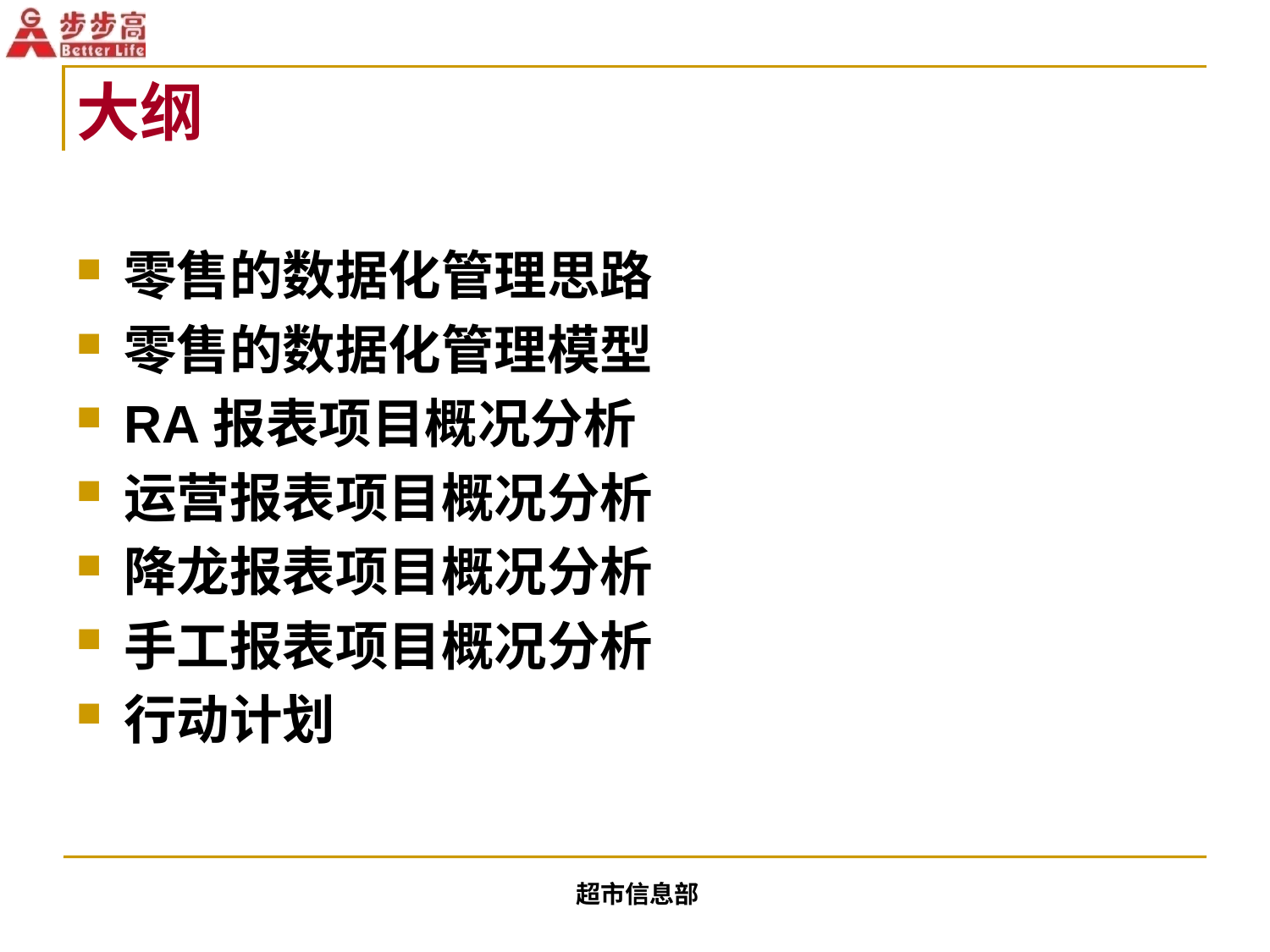

# 大纲
零售的数据化管理思路
零售的数据化管理模型
RA报表项目概况分析
运营报表项目概况分析
降龙报表项目概况分析
手工报表项目概况分析
行动计划